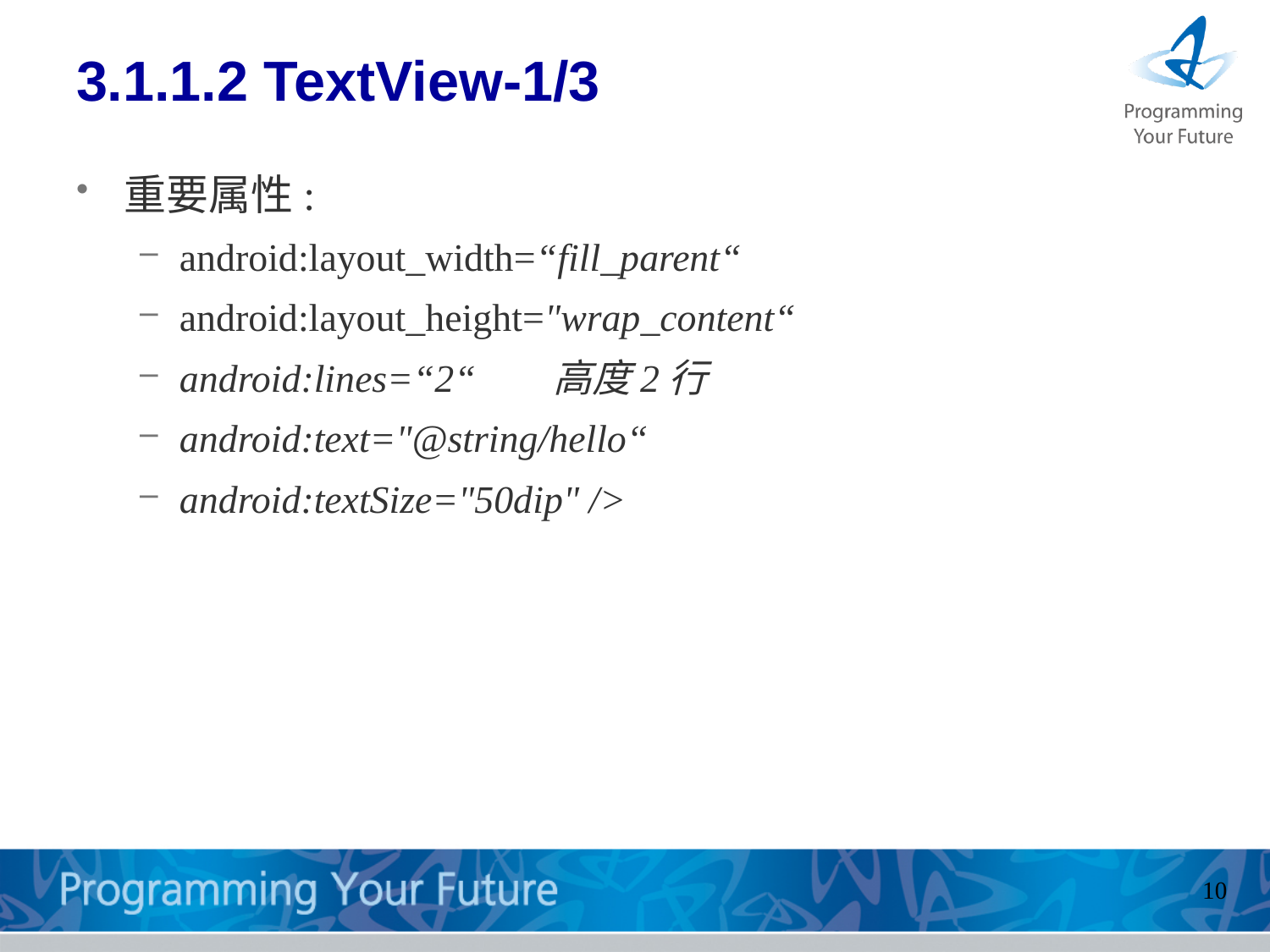

# 3.1.1.2 TextView-1/3
重要属性:
android:layout_width=“fill_parent“
android:layout_height="wrap_content“
android:lines=“2“       高度2行
android:text="@string/hello“
android:textSize="50dip" />